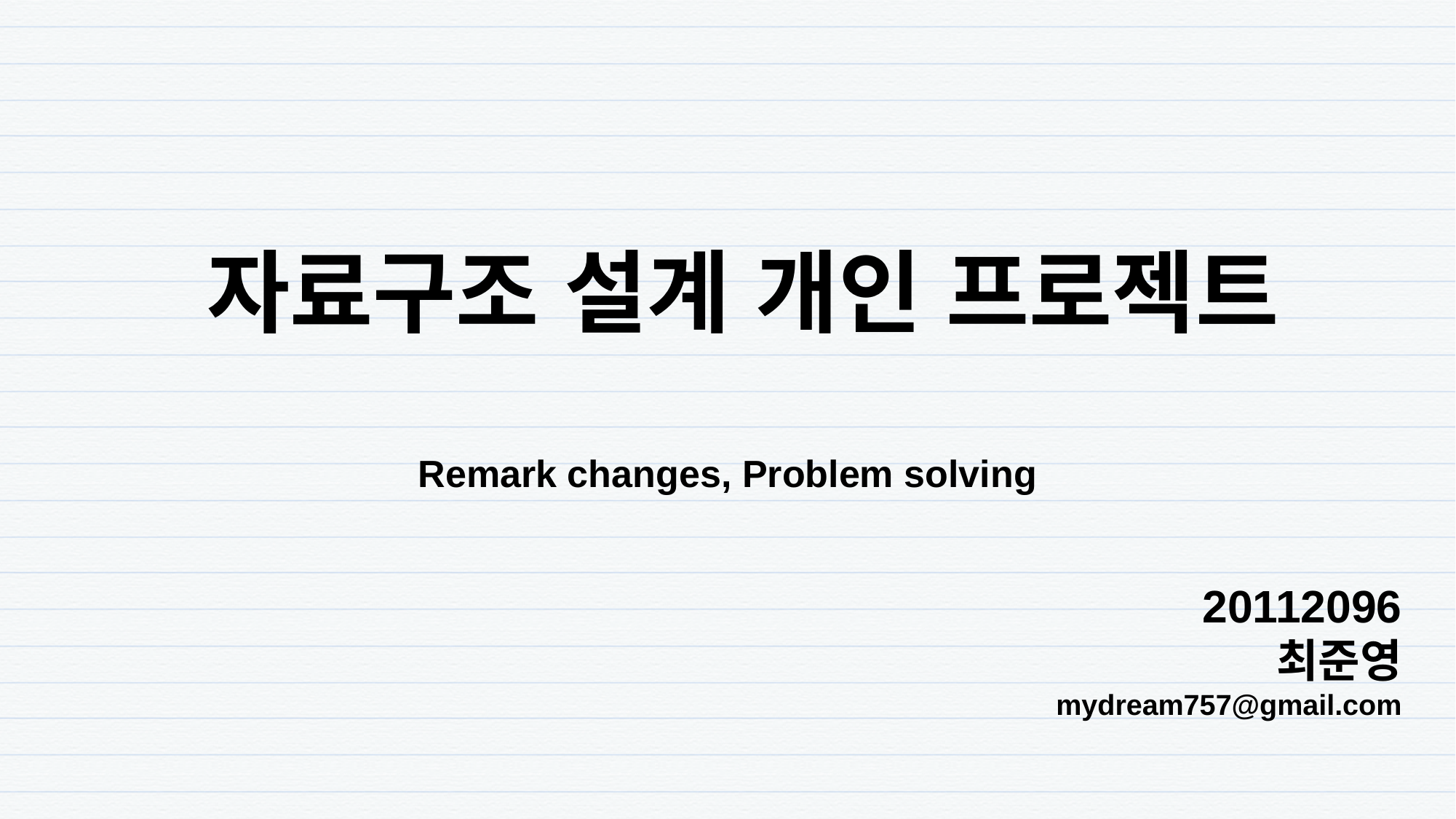

자료구조 설계 개인 프로젝트
Remark changes, Problem solving
20112096
최준영
mydream757@gmail.com